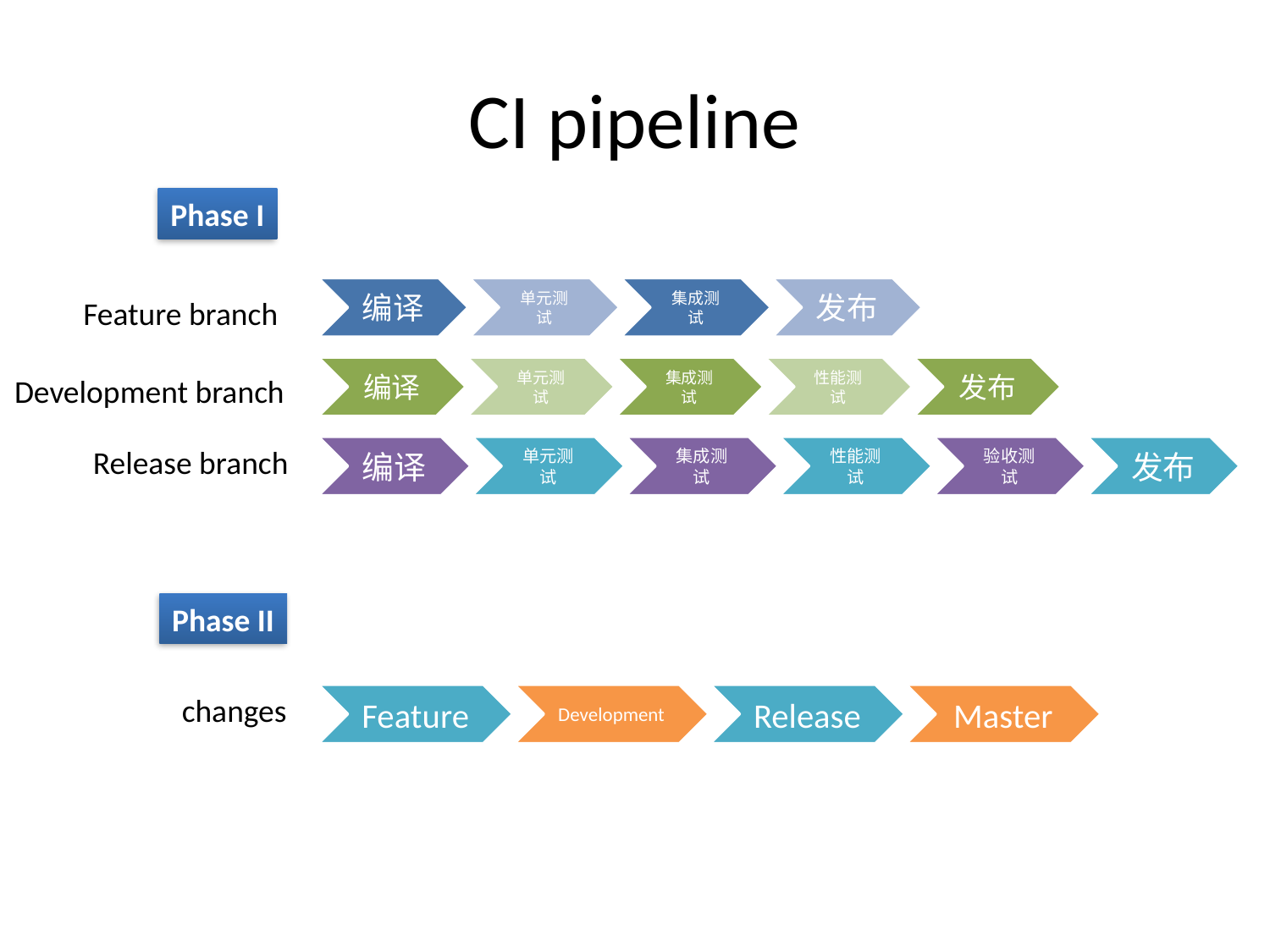

# CI pipeline
Phase I
编译
集成测试
单元测试
发布
Feature branch
编译
集成测试
单元测试
发布
性能测试
Development branch
Release branch
编译
集成测试
单元测试
发布
验收测试
性能测试
Phase II
changes
Feature
Release
Development
Master